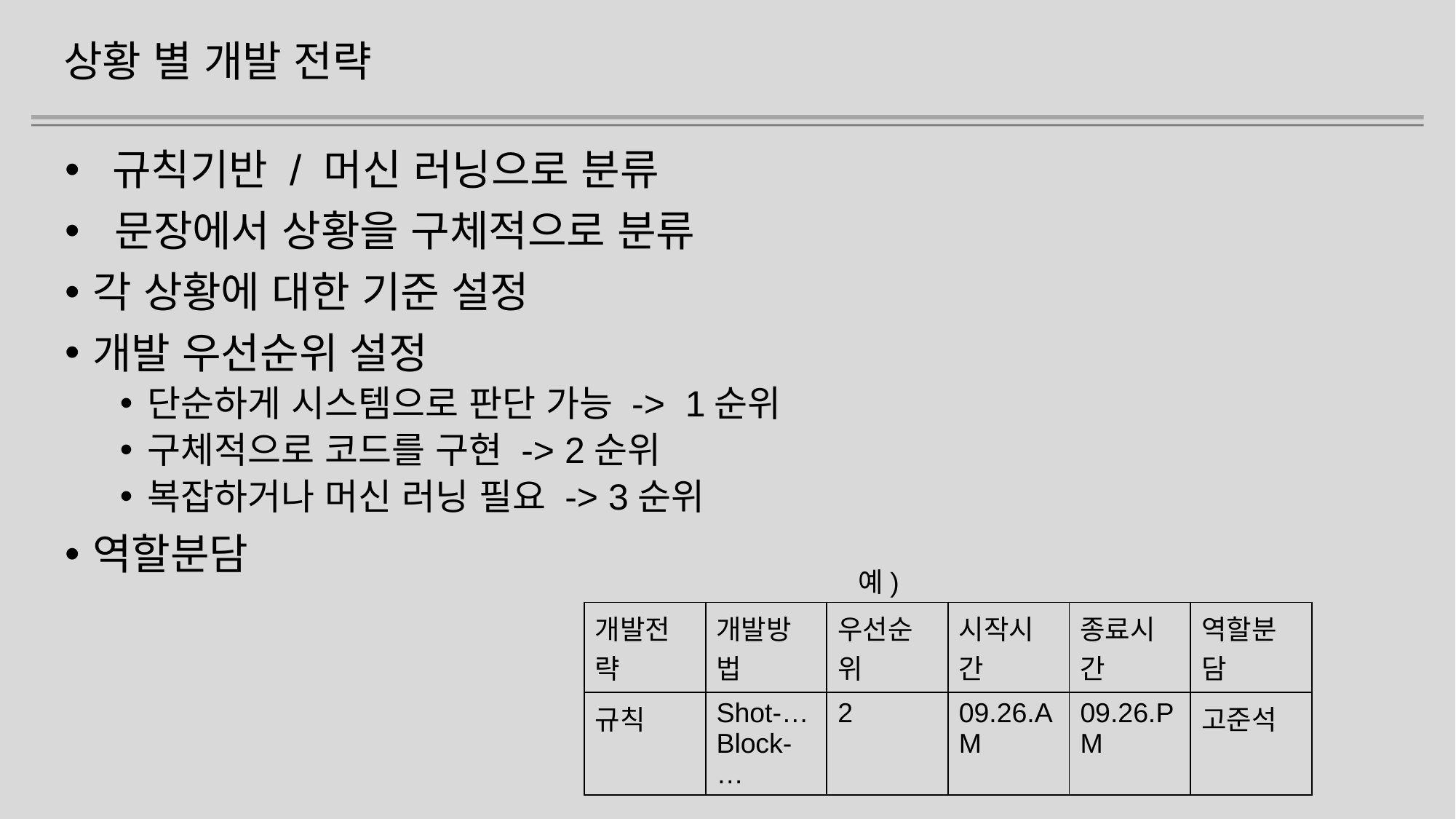

상황 별 개발 전략
 규칙기반 / 머신 러닝으로 분류
 문장에서 상황을 구체적으로 분류
각 상황에 대한 기준 설정
개발 우선순위 설정
단순하게 시스템으로 판단 가능 ->  1순위
구체적으로 코드를 구현 -> 2순위
복잡하거나 머신 러닝 필요 -> 3순위
역할분담

예)
| 개발전략 | 개발방법 | 우선순위 | 시작시간 | 종료시간 | 역할분담 |
| --- | --- | --- | --- | --- | --- |
| 규칙 | Shot-… Block-… | 2 | 09.26.AM | 09.26.PM | 고준석 |